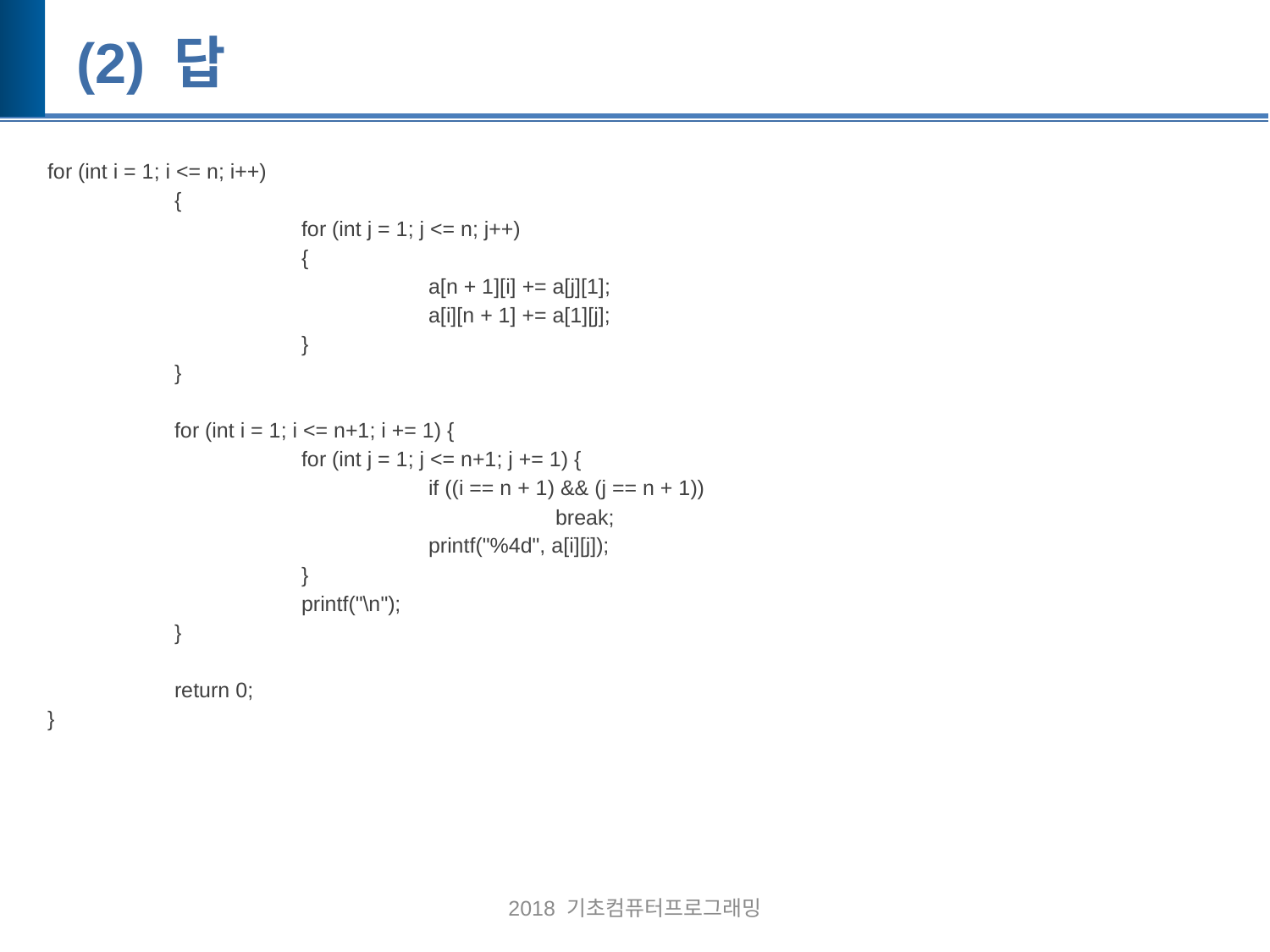

# (2) 답
for (int i = 1; i <= n; i++)
	{
		for (int j = 1; j <= n; j++)
		{
			a[n + 1][i] += a[j][1];
			a[i][n + 1] += a[1][j];
		}
	}

	for (int i = 1; i <= n+1; i += 1) {
		for (int j = 1; j <= n+1; j += 1) {
			if ((i == n + 1) && (j == n + 1))
				break;
			printf("%4d", a[i][j]);
		}
		printf("\n");
	}

	return 0;
}

2018 기초컴퓨터프로그래밍